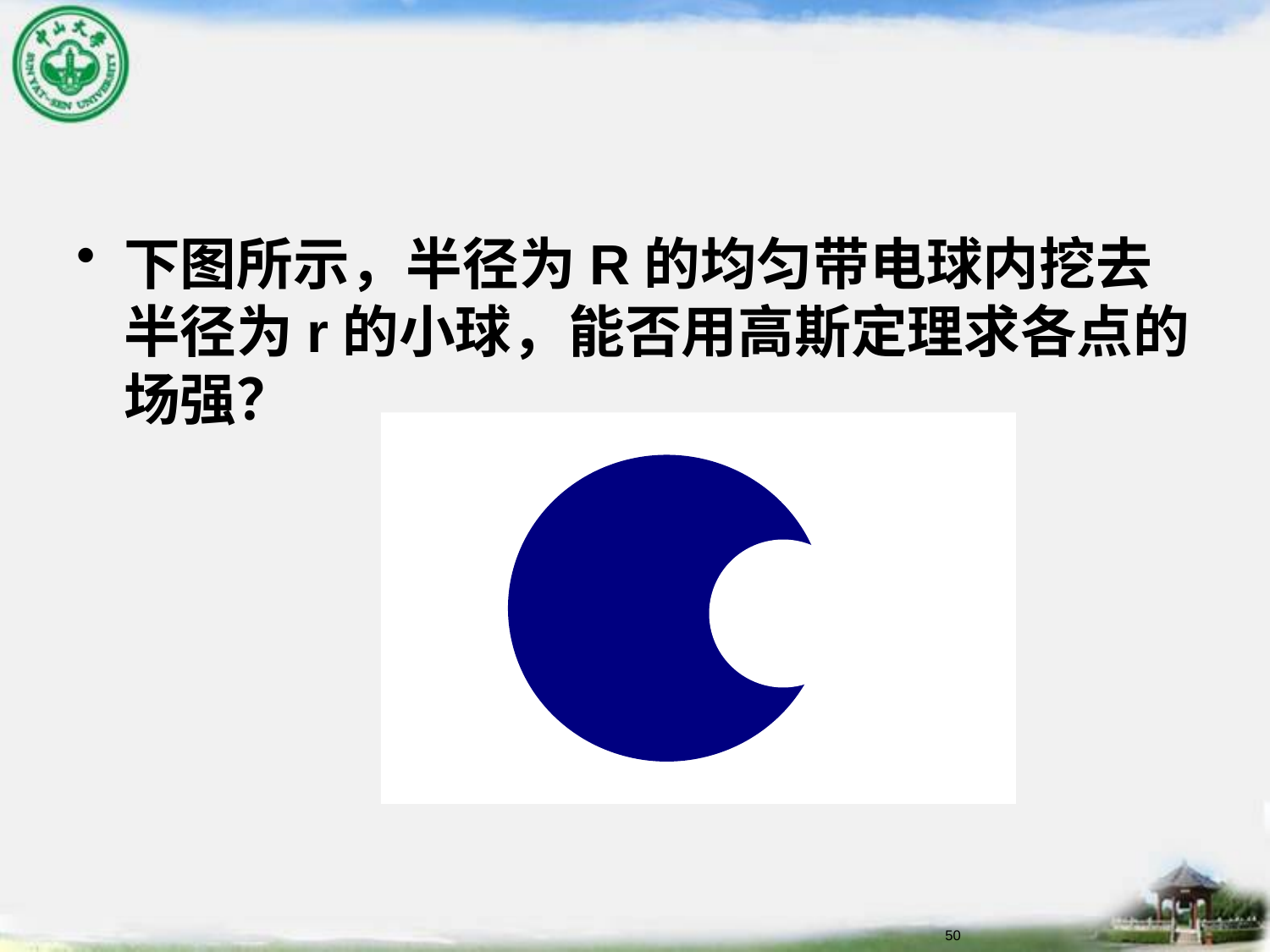

#
下图所示，半径为R的均匀带电球内挖去半径为r的小球，能否用高斯定理求各点的场强？

50